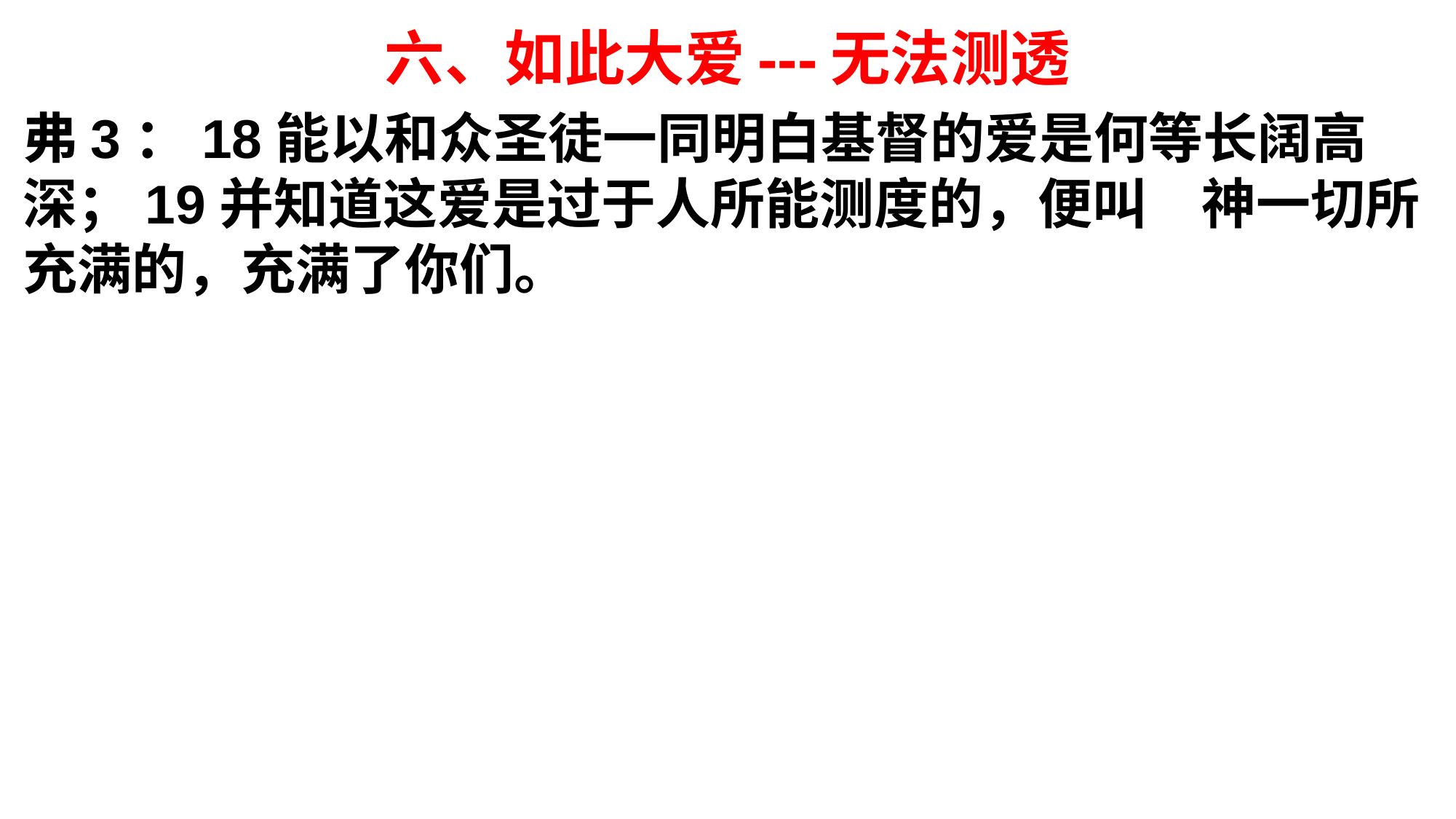

# 六、如此大爱---无法测透
弗3：18能以和众圣徒一同明白基督的爱是何等长阔高深；19并知道这爱是过于人所能测度的，便叫　神一切所充满的，充满了你们。